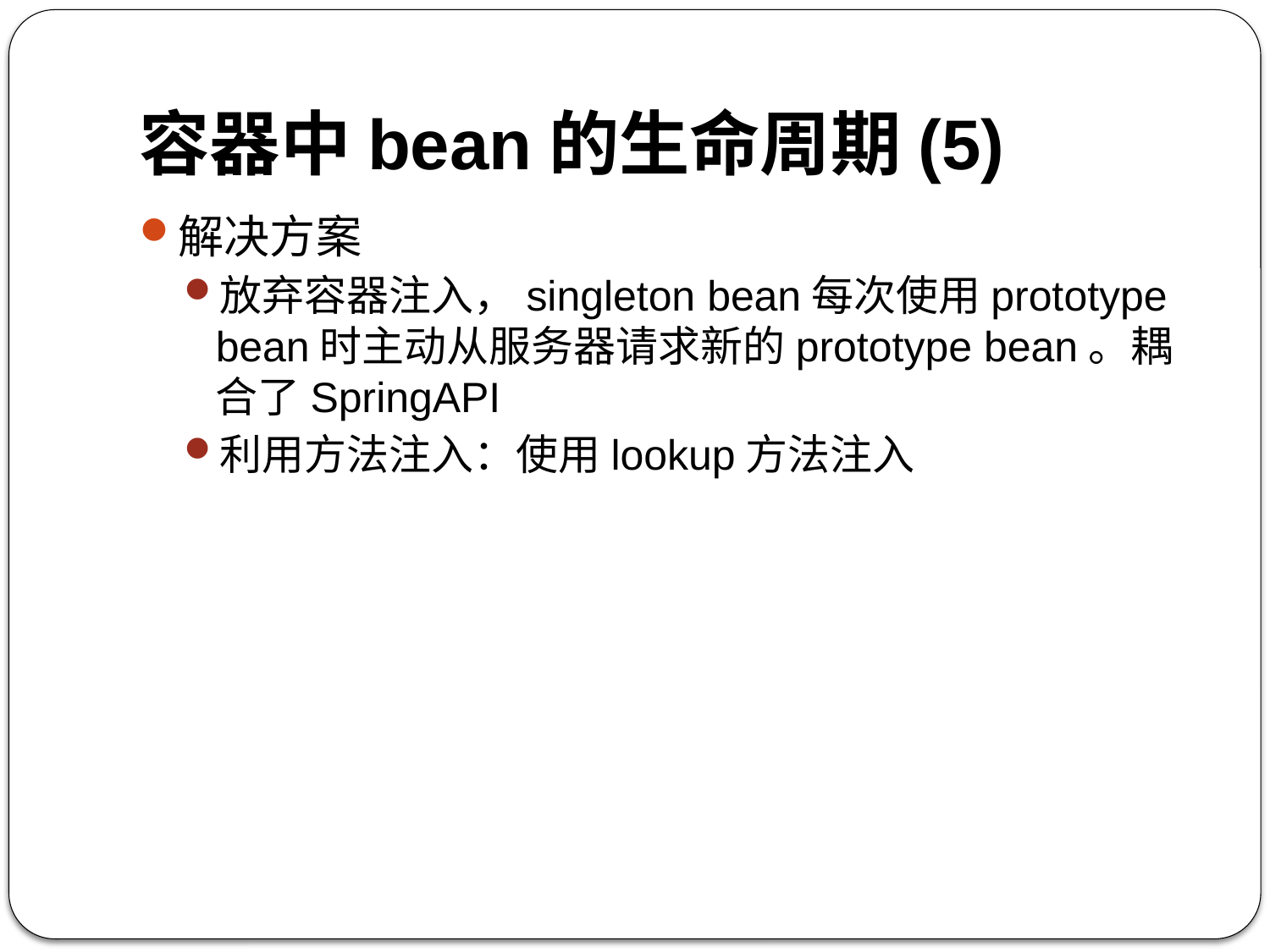

# 容器中bean的生命周期(5)
解决方案
放弃容器注入，singleton bean每次使用prototype bean时主动从服务器请求新的prototype bean。耦合了SpringAPI
利用方法注入：使用lookup方法注入